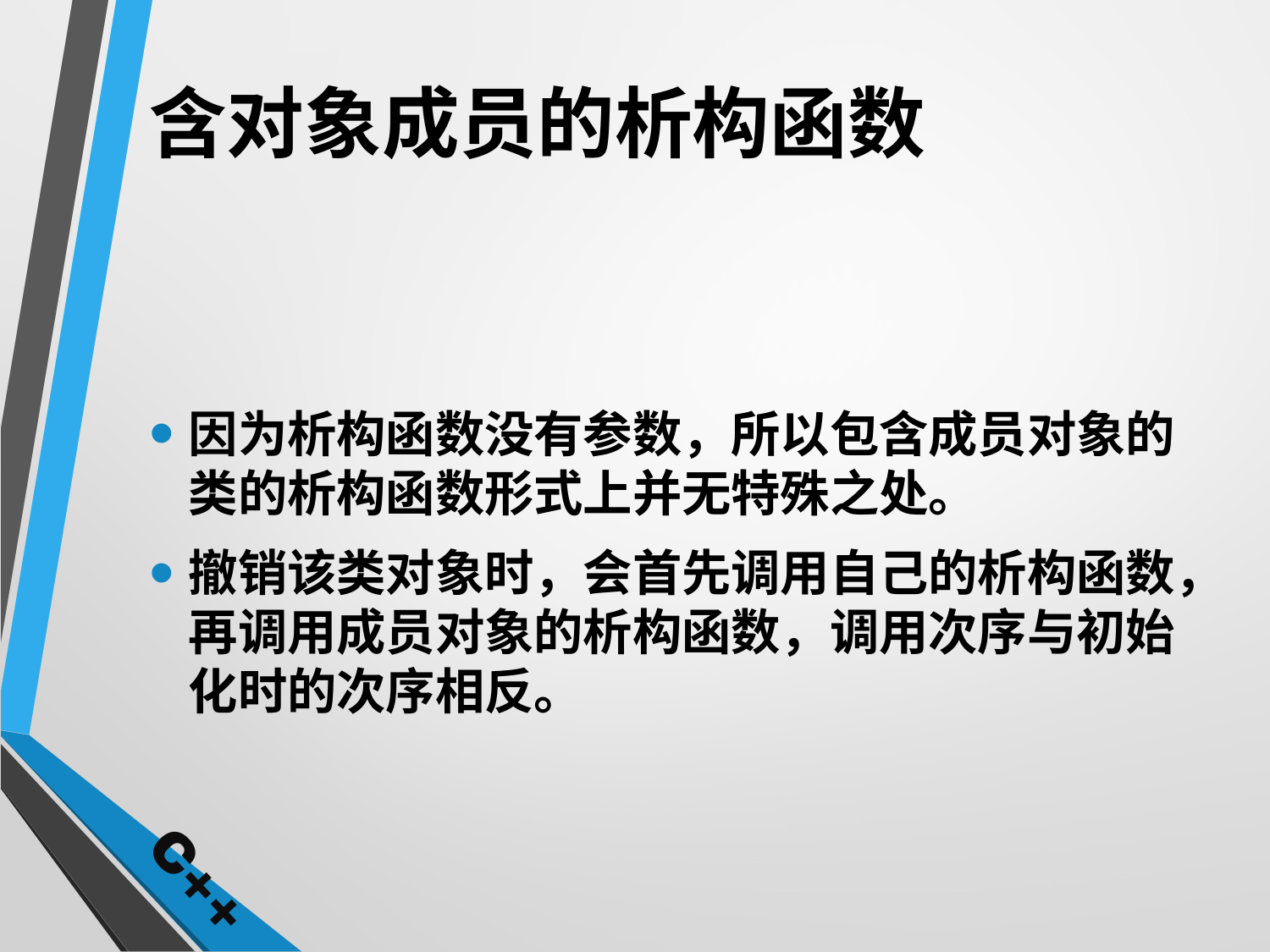

# 含对象成员的析构函数
因为析构函数没有参数，所以包含成员对象的类的析构函数形式上并无特殊之处。
撤销该类对象时，会首先调用自己的析构函数，再调用成员对象的析构函数，调用次序与初始化时的次序相反。